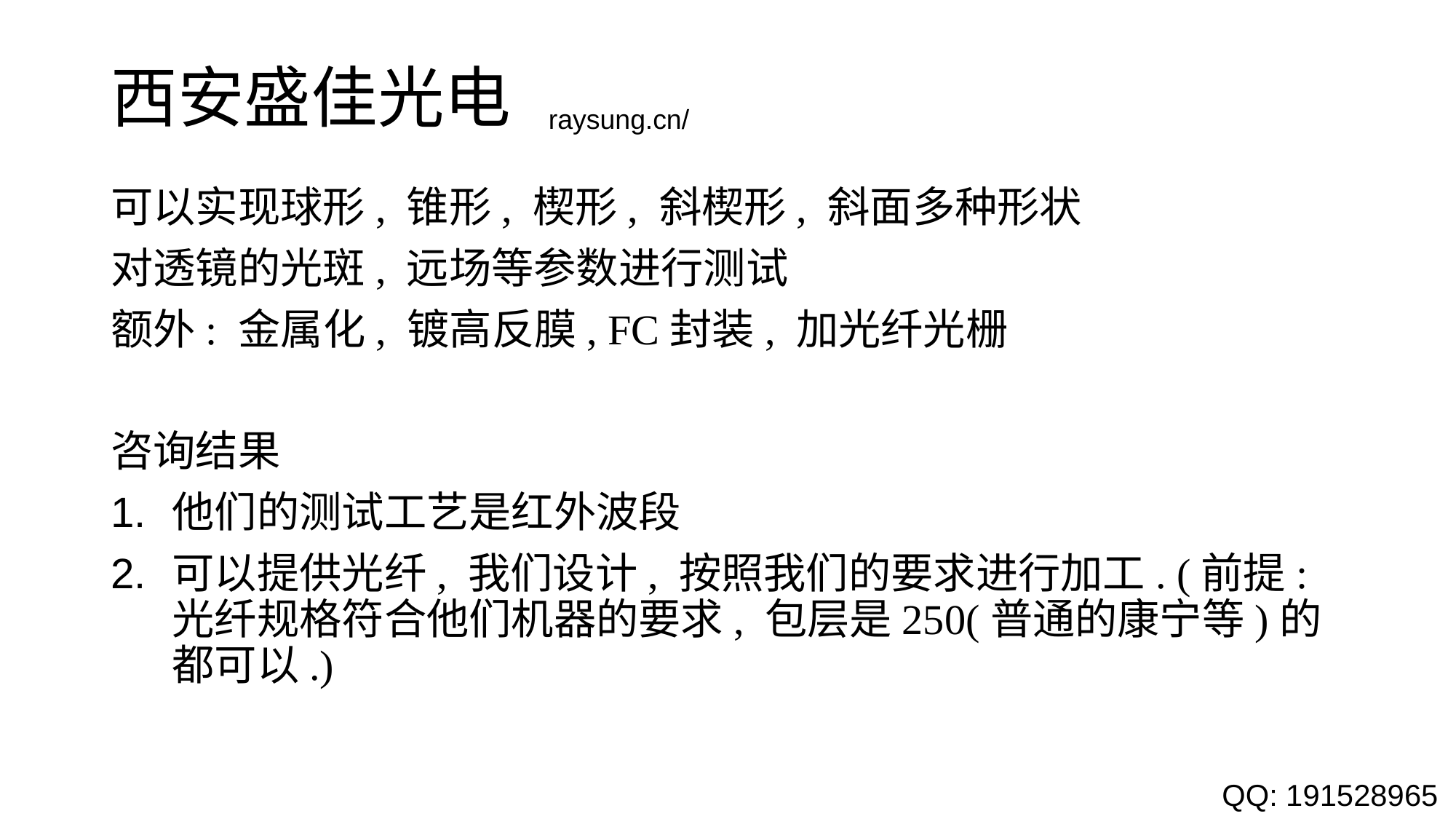

# 西安盛佳光电
raysung.cn/
可以实现球形, 锥形, 楔形, 斜楔形, 斜面多种形状
对透镜的光斑, 远场等参数进行测试
额外: 金属化, 镀高反膜, FC封装, 加光纤光栅

咨询结果
他们的测试工艺是红外波段
可以提供光纤, 我们设计, 按照我们的要求进行加工. (前提: 光纤规格符合他们机器的要求, 包层是250(普通的康宁等)的都可以.)
QQ: 191528965